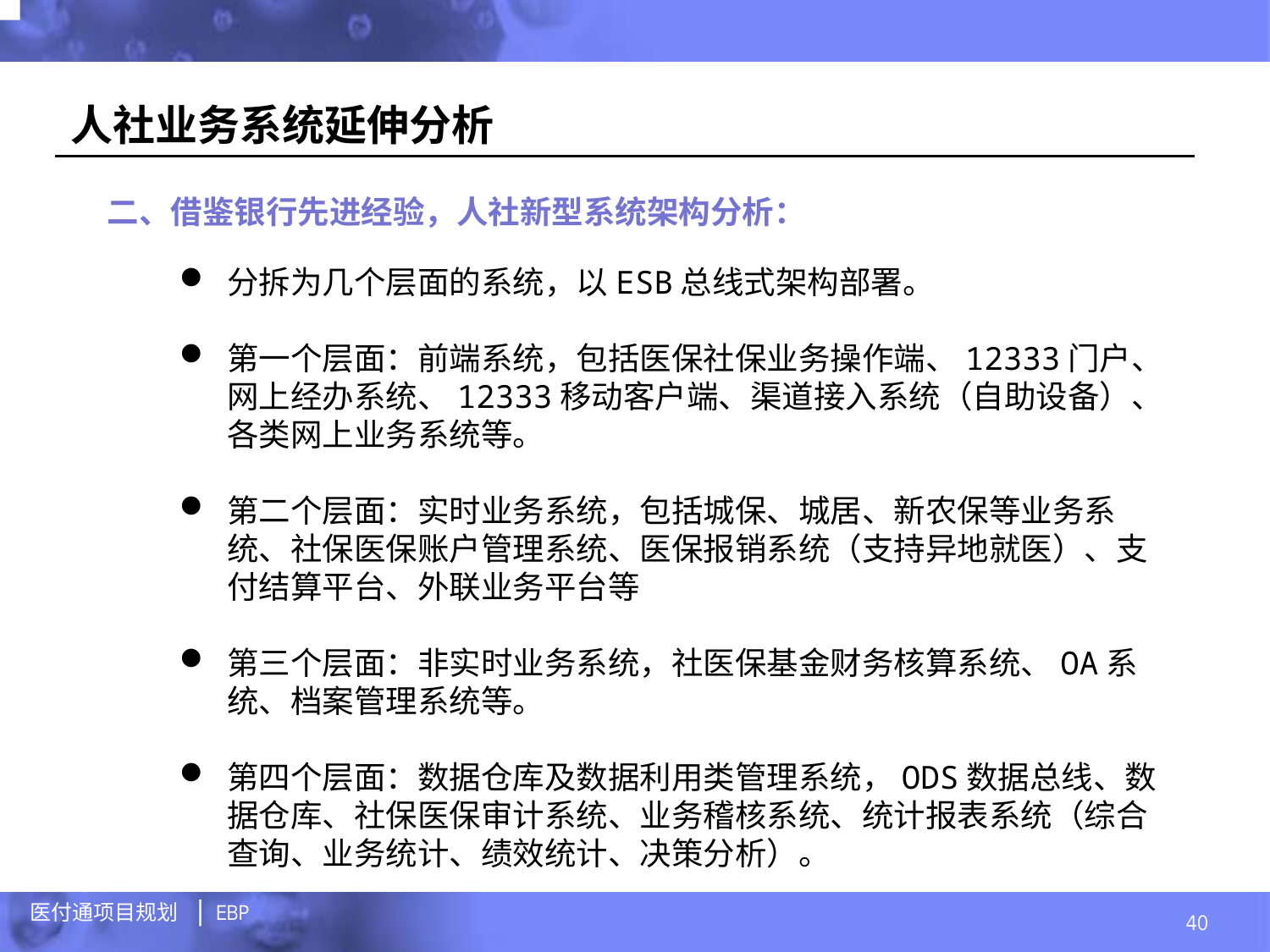

人社业务系统延伸分析
二、借鉴银行先进经验，人社新型系统架构分析：
分拆为几个层面的系统，以ESB总线式架构部署。

第一个层面：前端系统，包括医保社保业务操作端、12333门户、网上经办系统、12333移动客户端、渠道接入系统（自助设备）、各类网上业务系统等。

第二个层面：实时业务系统，包括城保、城居、新农保等业务系统、社保医保账户管理系统、医保报销系统（支持异地就医）、支付结算平台、外联业务平台等

第三个层面：非实时业务系统，社医保基金财务核算系统、OA系统、档案管理系统等。

第四个层面：数据仓库及数据利用类管理系统，ODS数据总线、数据仓库、社保医保审计系统、业务稽核系统、统计报表系统（综合查询、业务统计、绩效统计、决策分析）。
40